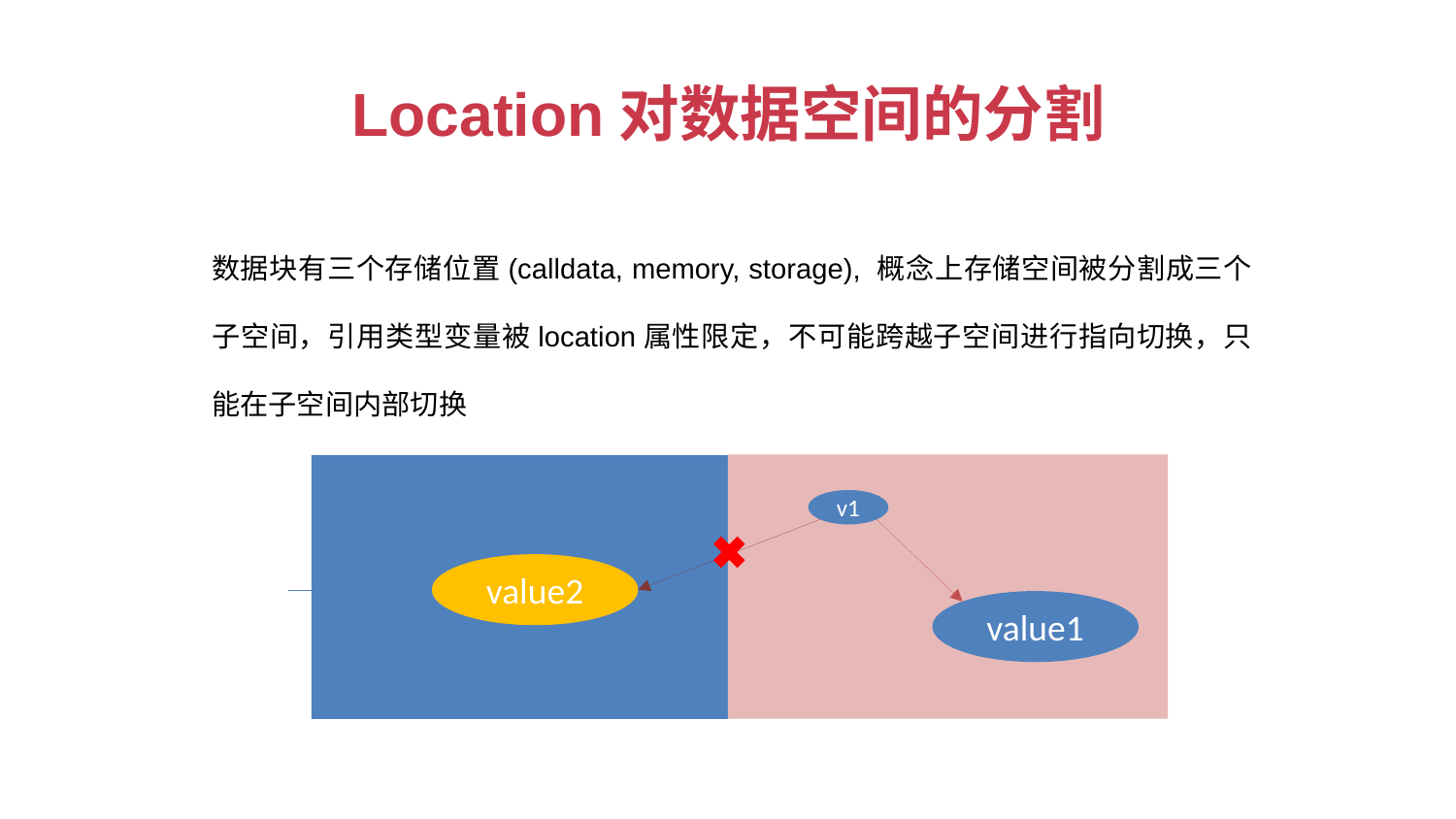

Location对数据空间的分割
数据块有三个存储位置(calldata, memory, storage), 概念上存储空间被分割成三个子空间，引用类型变量被location属性限定，不可能跨越子空间进行指向切换，只能在子空间内部切换

v1

value2
value1